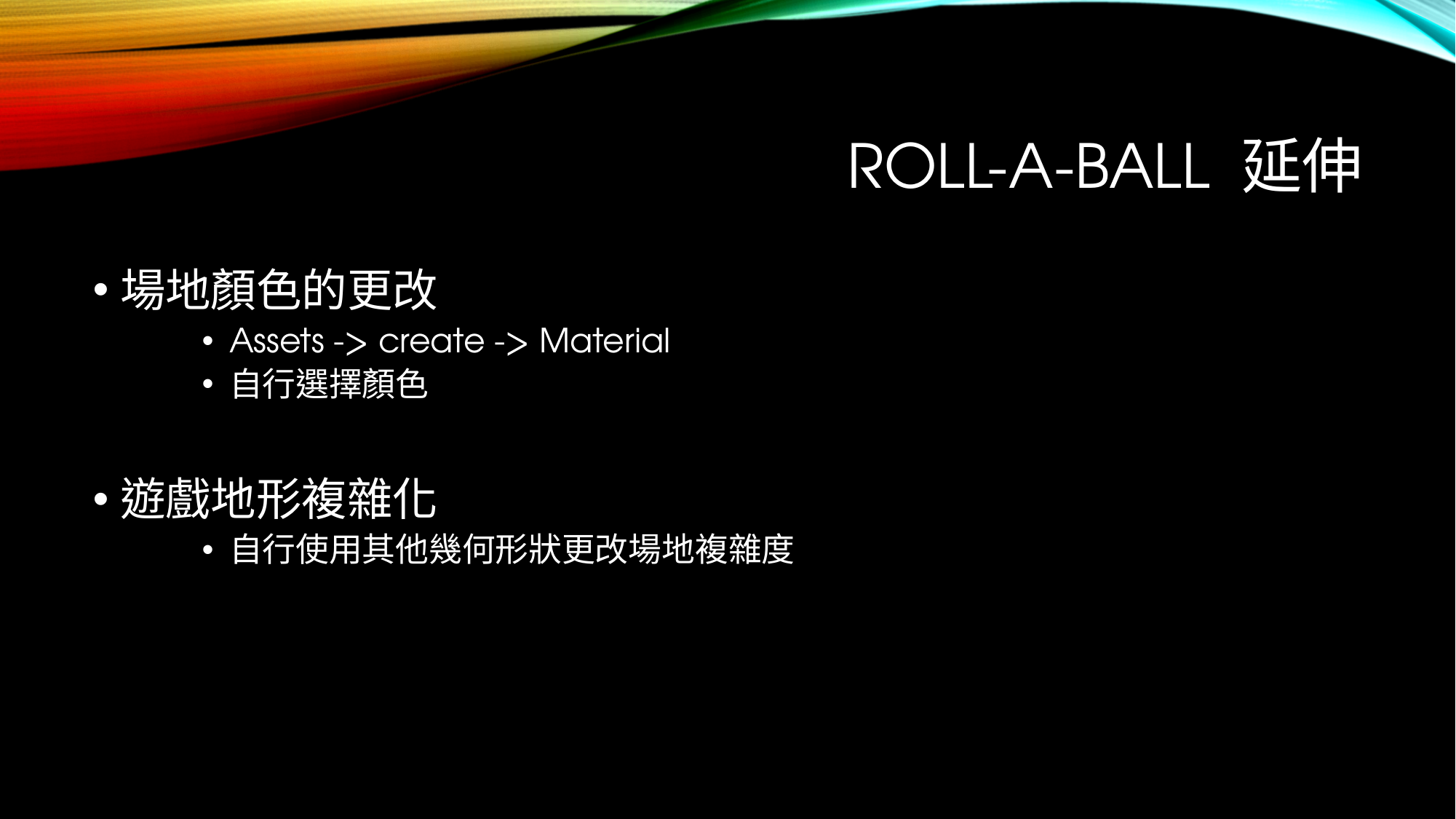

# Roll-A-Ball 延伸
場地顏色的更改
Assets -> create -> Material
自行選擇顏色

遊戲地形複雜化
自行使用其他幾何形狀更改場地複雜度